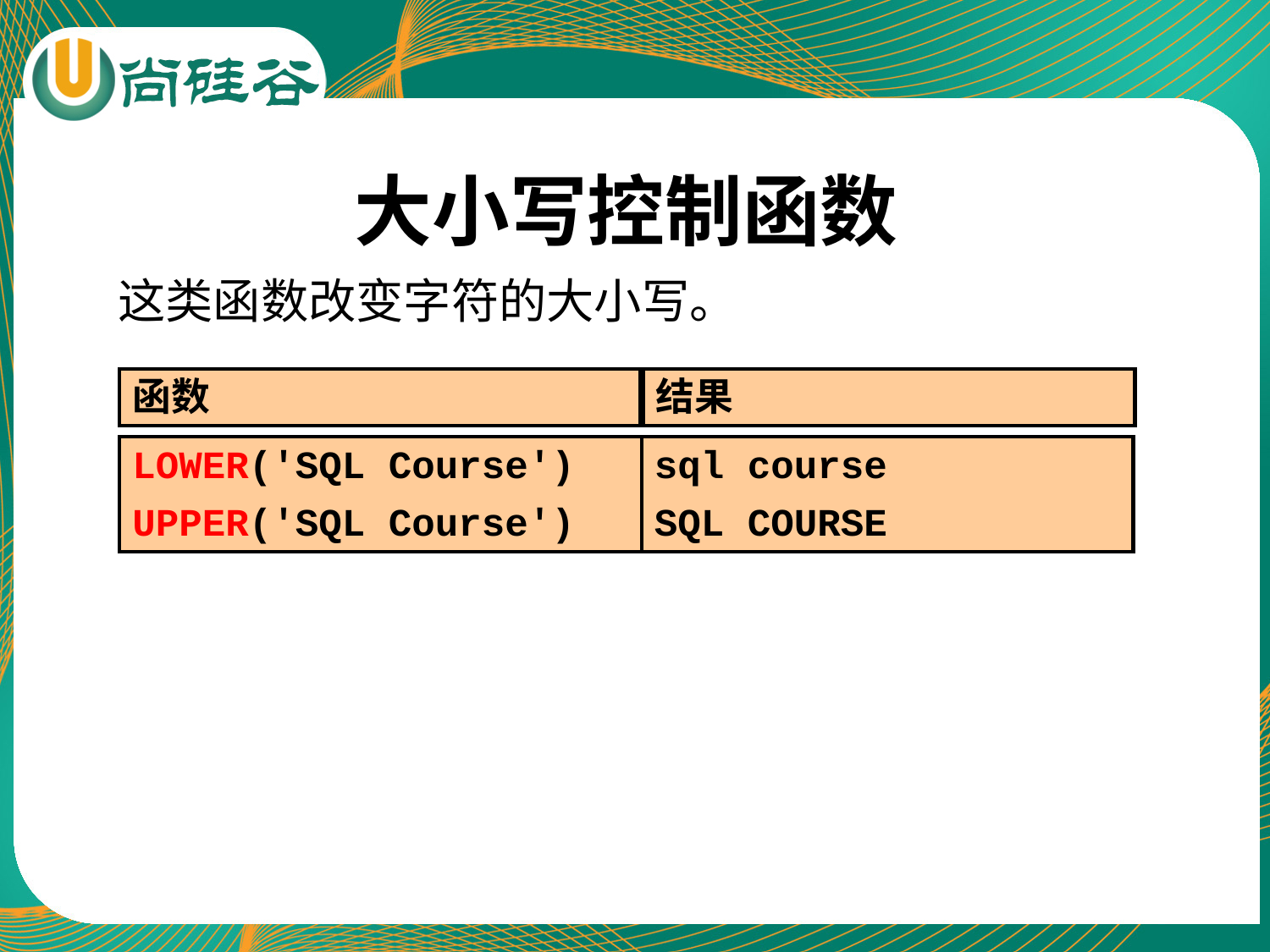

# 大小写控制函数
这类函数改变字符的大小写。

函数
结果
LOWER('SQL Course')
UPPER('SQL Course')
sql course
SQL COURSE